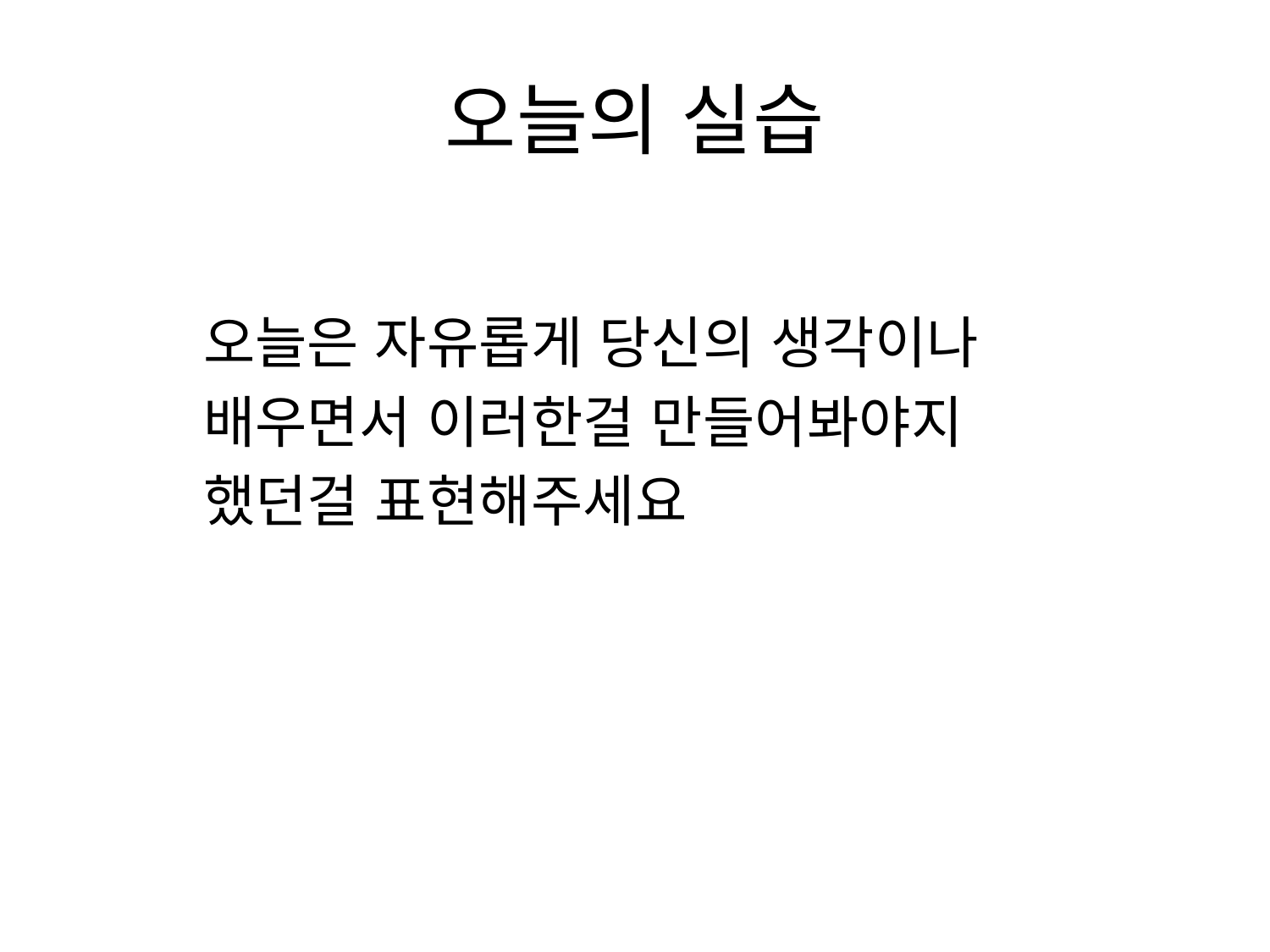

# 오늘의 실습

	오늘은 자유롭게 당신의 생각이나
	배우면서 이러한걸 만들어봐야지
	했던걸 표현해주세요